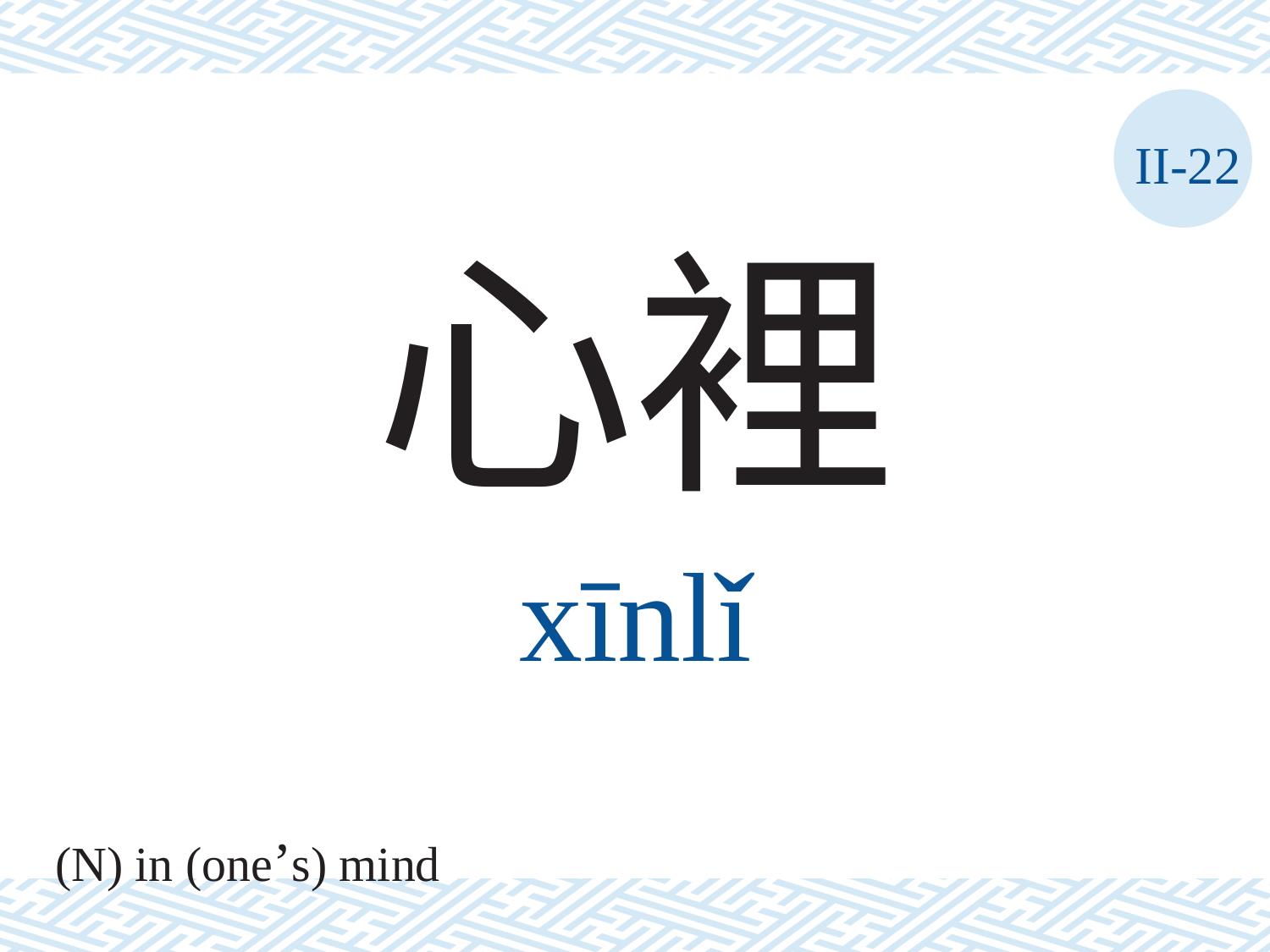

II-22
心裡
xīnlǐ
(N) in (one’s) mind